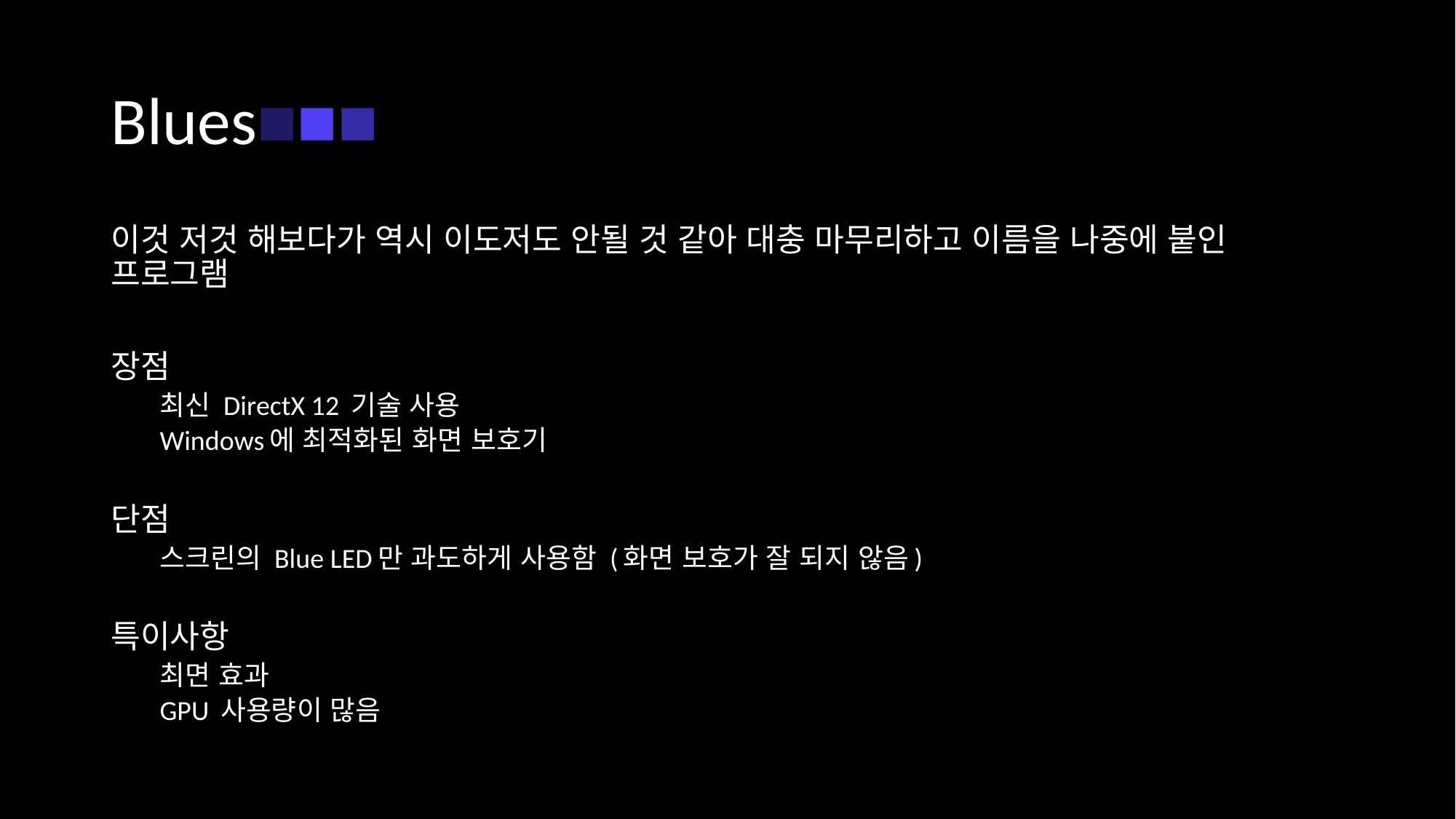

# Blues■■■
이것 저것 해보다가 역시 이도저도 안될 것 같아 대충 마무리하고 이름을 나중에 붙인 프로그램

장점
최신 DirectX 12 기술 사용
Windows에 최적화된 화면 보호기

단점
스크린의 Blue LED만 과도하게 사용함 (화면 보호가 잘 되지 않음)

특이사항
최면 효과
GPU 사용량이 많음